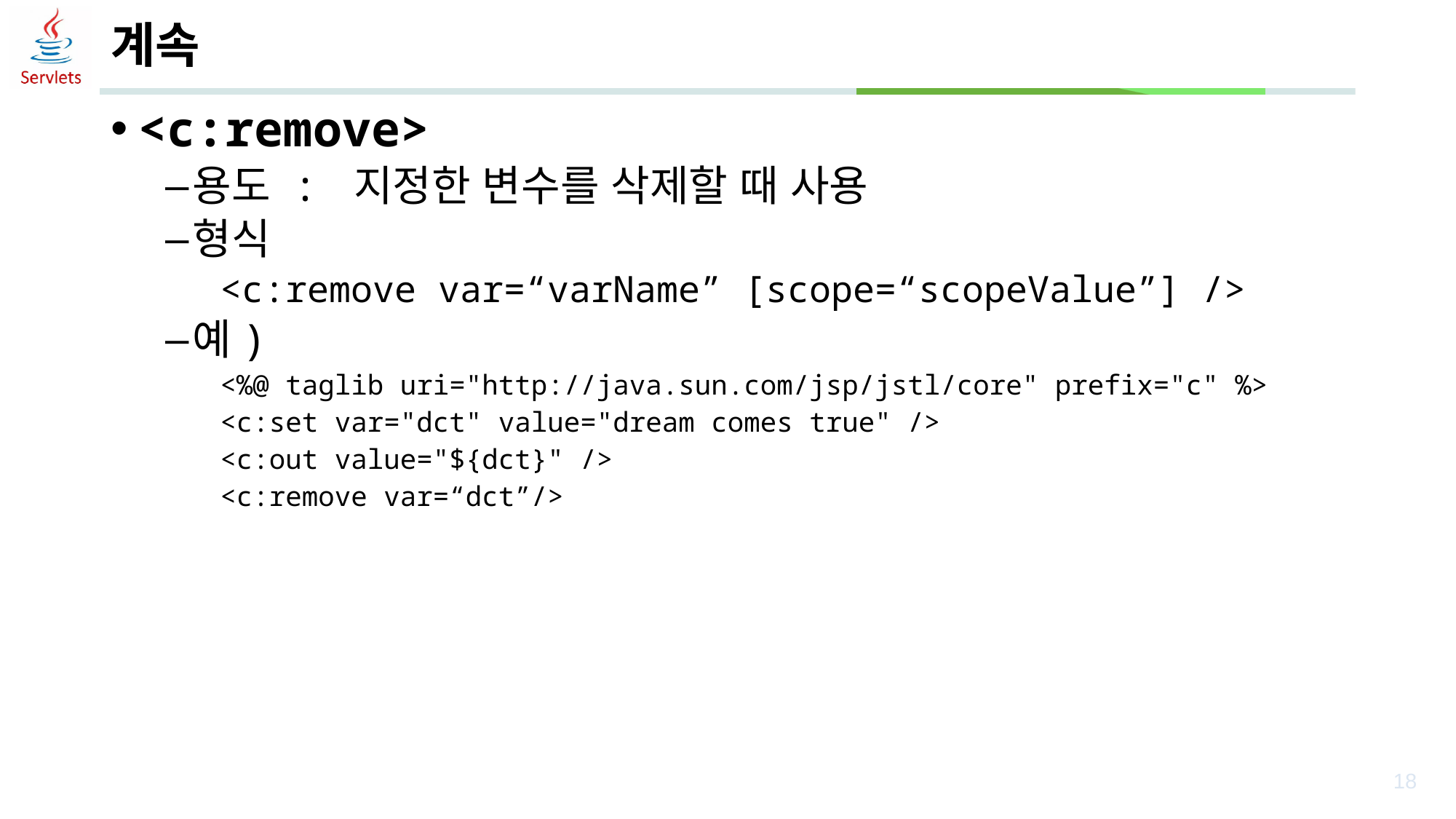

# 계속
<c:remove>
용도 : 지정한 변수를 삭제할 때 사용
형식
<c:remove var=“varName” [scope=“scopeValue”] />
예)
<%@ taglib uri="http://java.sun.com/jsp/jstl/core" prefix="c" %>
<c:set var="dct" value="dream comes true" />
<c:out value="${dct}" />
<c:remove var=“dct”/>

18